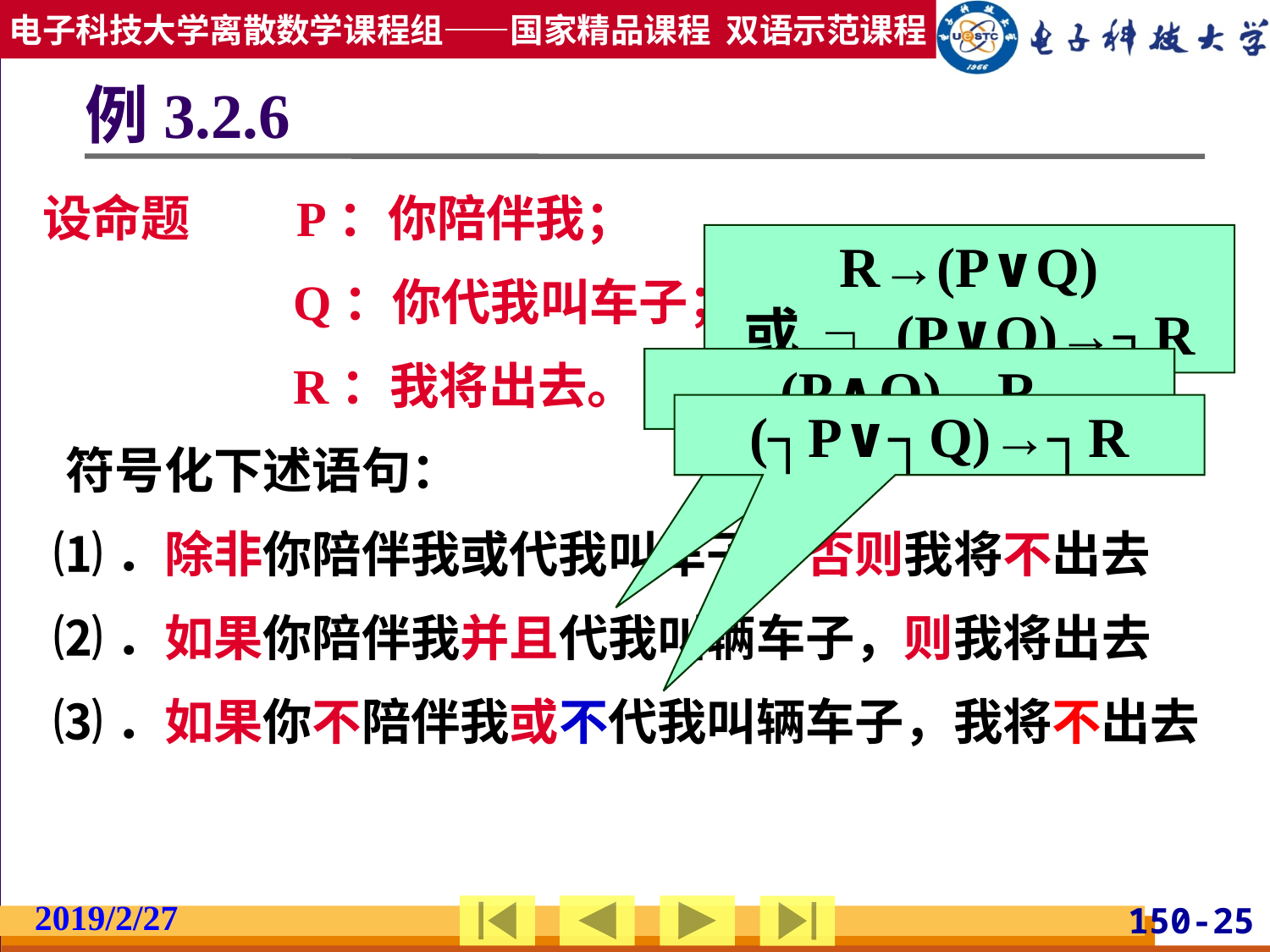

# 例3.2.6
设命题	P：你陪伴我；
 Q：你代我叫车子；
 R：我将出去。
 符号化下述语句：
 ⑴．除非你陪伴我或代我叫车子，否则我将不出去
 ⑵．如果你陪伴我并且代我叫辆车子，则我将出去
 ⑶．如果你不陪伴我或不代我叫辆车子，我将不出去
R→(P∨Q)
或  ┐(P∨Q)→┐R
(P∧Q)→R
(┐P∨┐Q)→┐R
2019/2/27